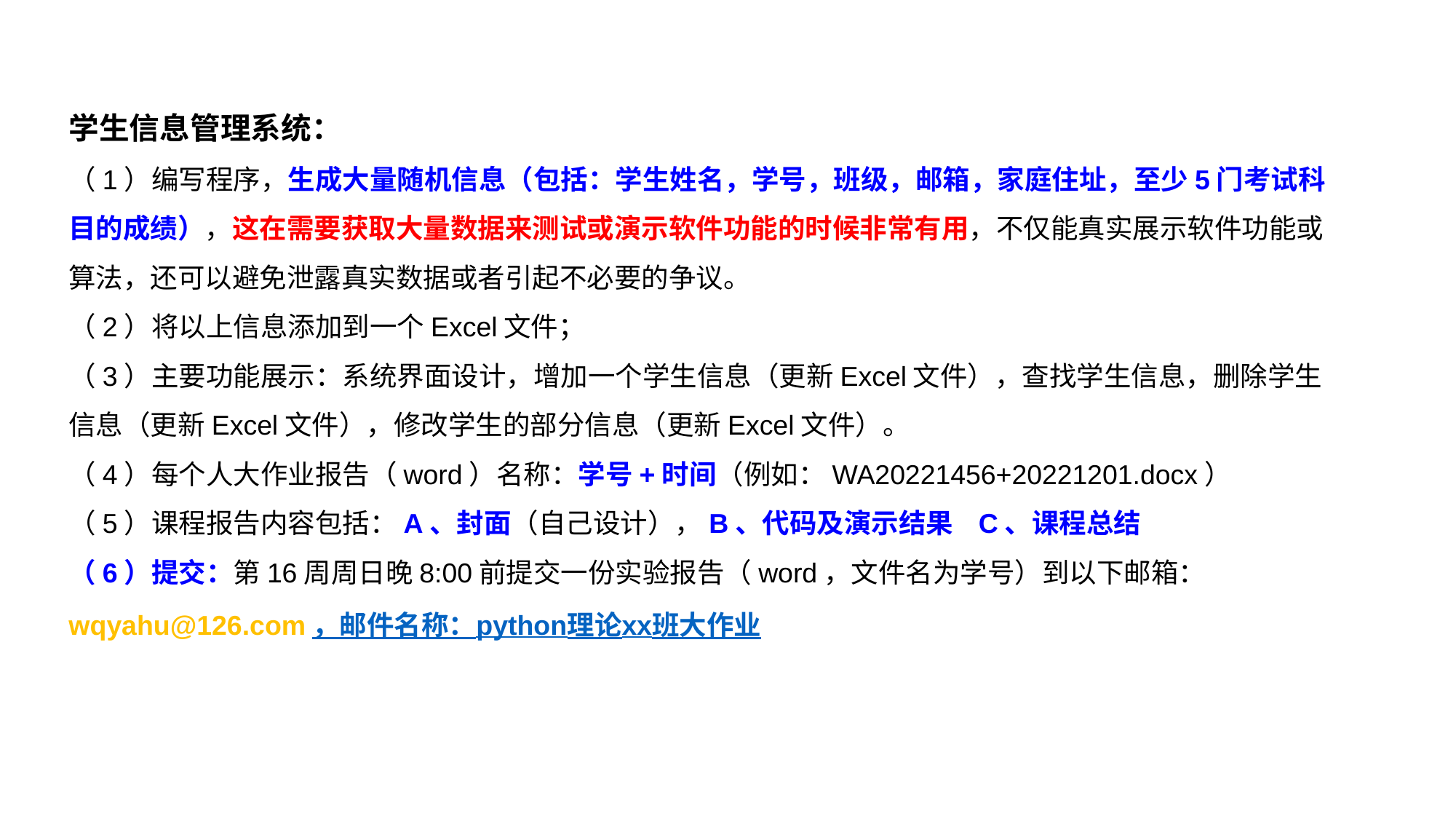

学生信息管理系统：
（1）编写程序，生成大量随机信息（包括：学生姓名，学号，班级，邮箱，家庭住址，至少5门考试科目的成绩），这在需要获取大量数据来测试或演示软件功能的时候非常有用，不仅能真实展示软件功能或算法，还可以避免泄露真实数据或者引起不必要的争议。
（2）将以上信息添加到一个Excel文件；
（3）主要功能展示：系统界面设计，增加一个学生信息（更新Excel文件），查找学生信息，删除学生信息（更新Excel文件），修改学生的部分信息（更新Excel文件）。
（4）每个人大作业报告（word）名称：学号+时间（例如：WA20221456+20221201.docx）
（5）课程报告内容包括：A、封面（自己设计），B、代码及演示结果   C、课程总结
（6）提交：第16周周日晚8:00前提交一份实验报告（word，文件名为学号）到以下邮箱： wqyahu@126.com，邮件名称：python理论xx班大作业